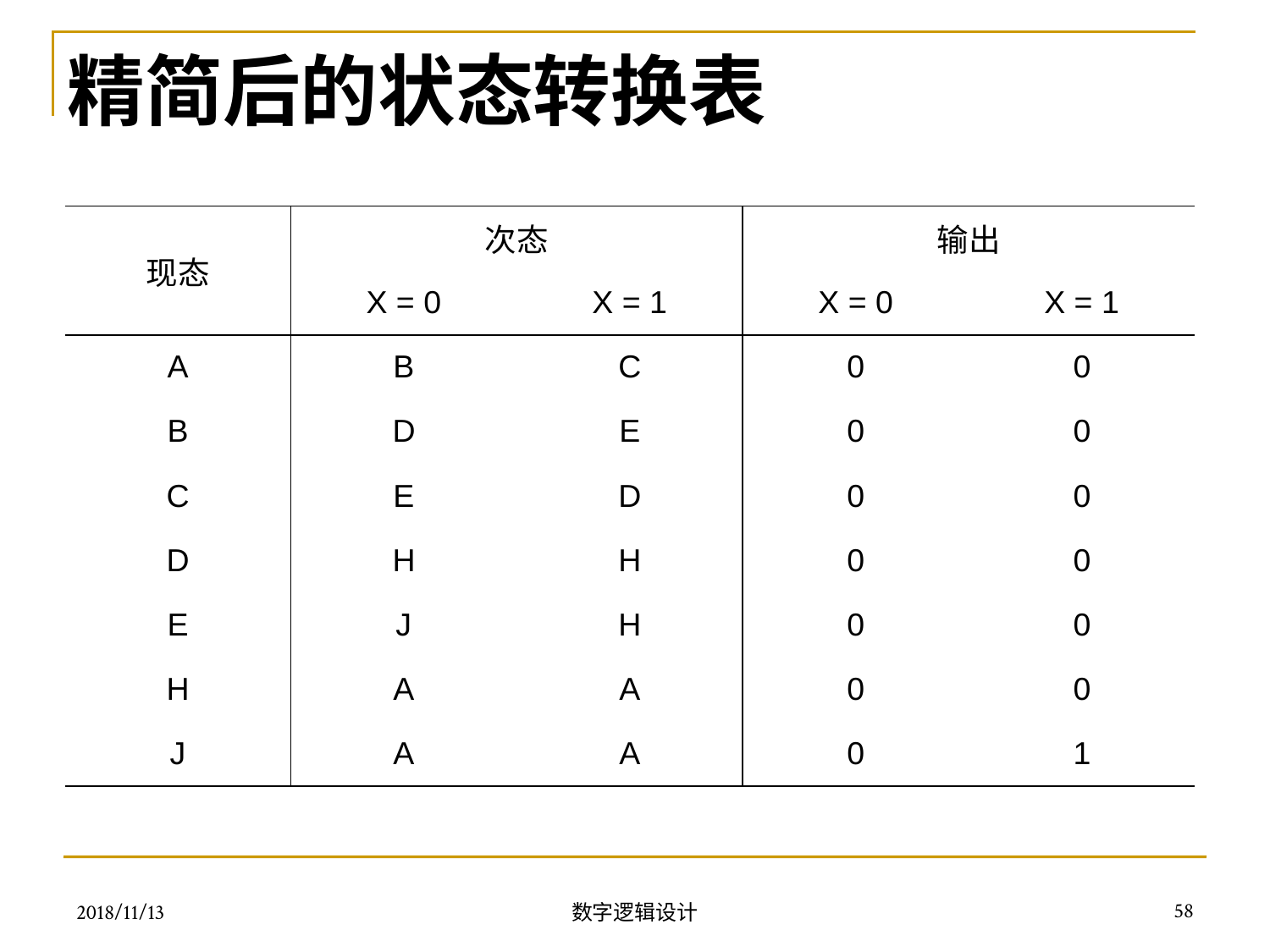

精简后的状态转换表
| 现态 | 次态 |  | 输出 |  |
| --- | --- | --- | --- | --- |
|  | X = 0 | X = 1 | X = 0 | X = 1 |
| A | B | C | 0 | 0 |
| B | D | E | 0 | 0 |
| C | E | D | 0 | 0 |
| D | H | H | 0 | 0 |
| E | J | H | 0 | 0 |
| H | A | A | 0 | 0 |
| J | A | A | 0 | 1 |
2018/11/13
58
数字逻辑设计